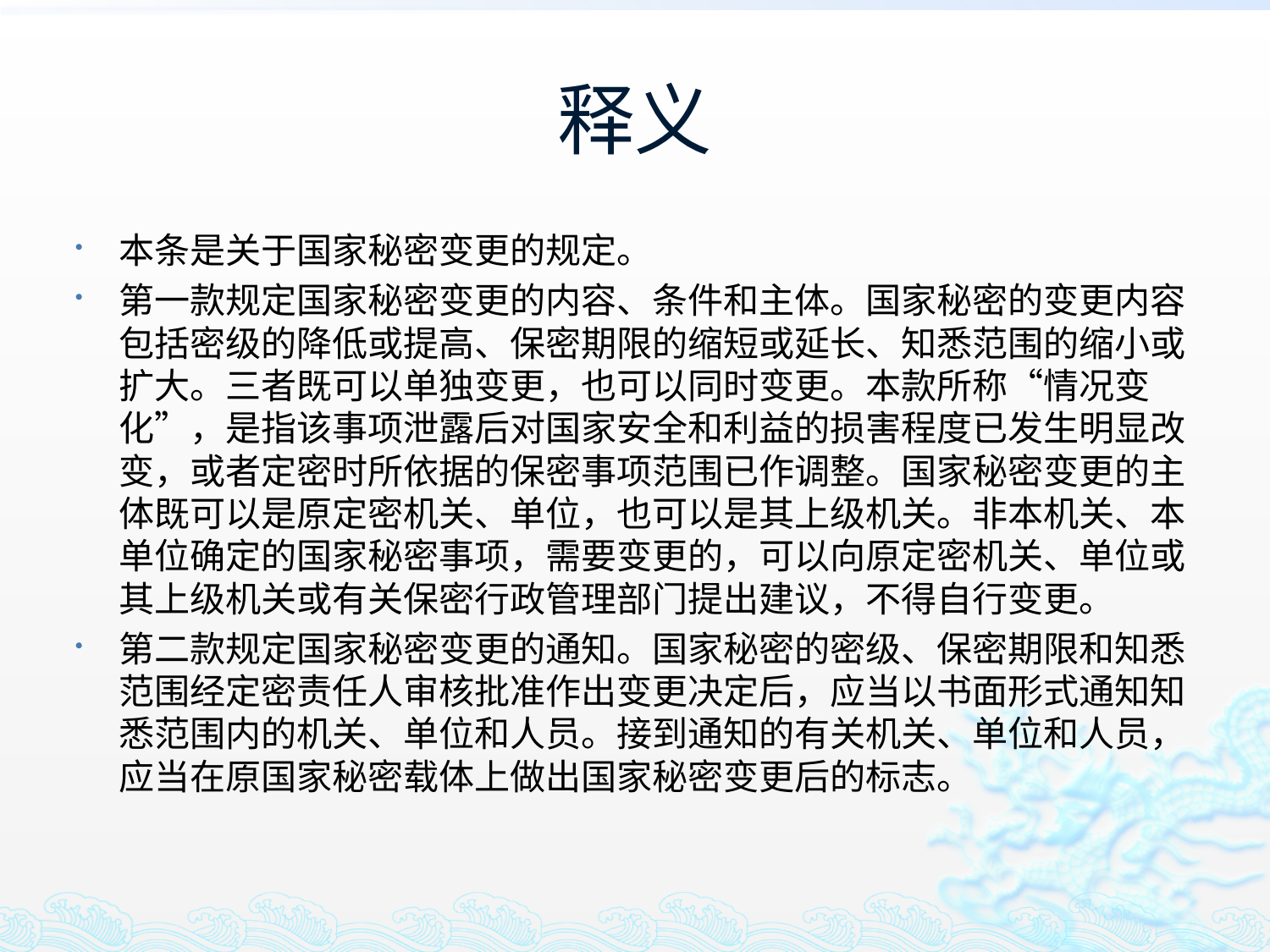

# 释义
本条是关于国家秘密变更的规定。
第一款规定国家秘密变更的内容、条件和主体。国家秘密的变更内容包括密级的降低或提高、保密期限的缩短或延长、知悉范围的缩小或扩大。三者既可以单独变更，也可以同时变更。本款所称“情况变化”，是指该事项泄露后对国家安全和利益的损害程度已发生明显改变，或者定密时所依据的保密事项范围已作调整。国家秘密变更的主体既可以是原定密机关、单位，也可以是其上级机关。非本机关、本单位确定的国家秘密事项，需要变更的，可以向原定密机关、单位或其上级机关或有关保密行政管理部门提出建议，不得自行变更。
第二款规定国家秘密变更的通知。国家秘密的密级、保密期限和知悉范围经定密责任人审核批准作出变更决定后，应当以书面形式通知知悉范围内的机关、单位和人员。接到通知的有关机关、单位和人员，应当在原国家秘密载体上做出国家秘密变更后的标志。